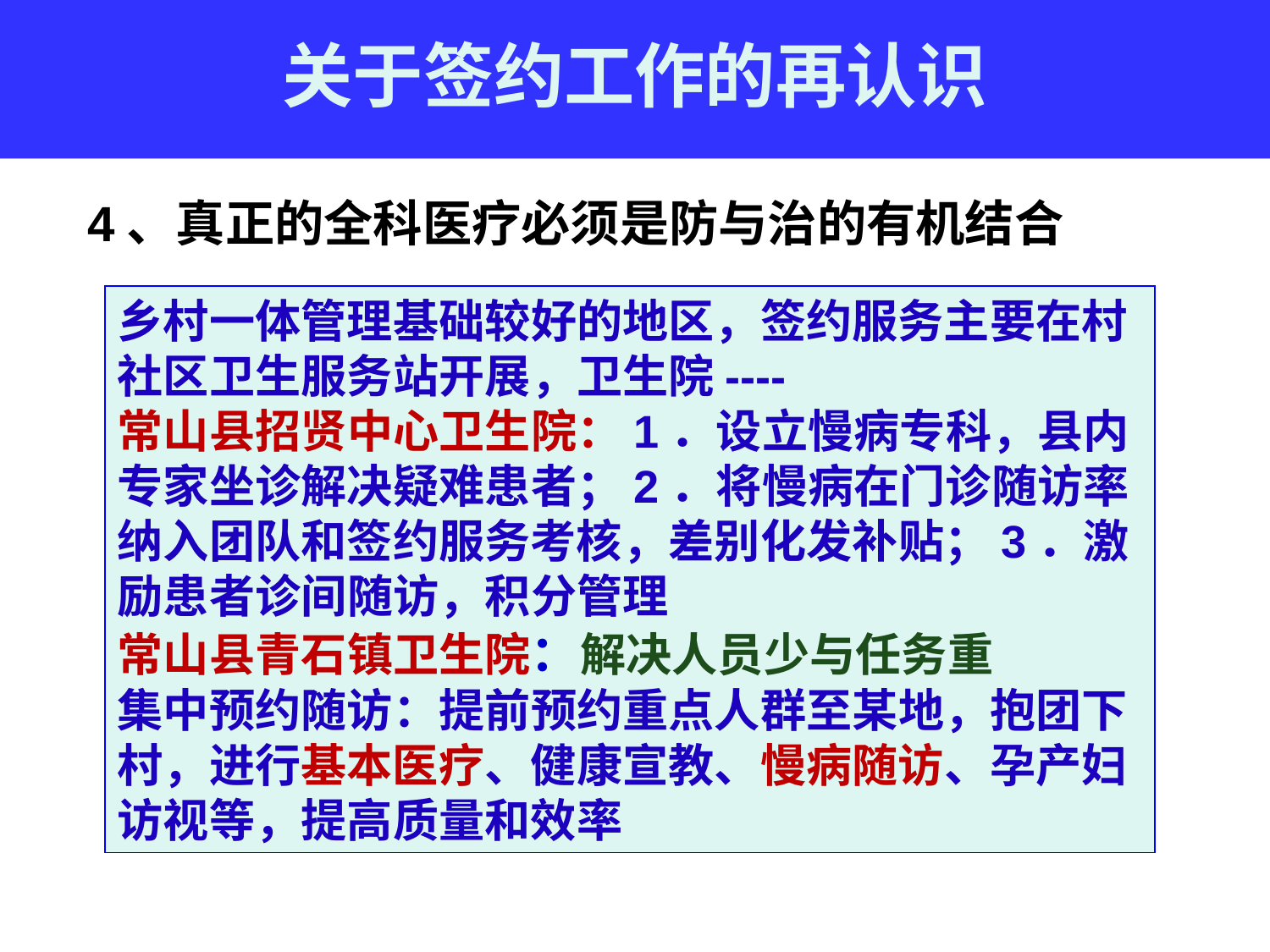

关于签约工作的再认识
4、真正的全科医疗必须是防与治的有机结合
乡村一体管理基础较好的地区，签约服务主要在村社区卫生服务站开展，卫生院----
常山县招贤中心卫生院：1．设立慢病专科，县内专家坐诊解决疑难患者；2．将慢病在门诊随访率纳入团队和签约服务考核，差别化发补贴；3．激励患者诊间随访，积分管理
常山县青石镇卫生院：解决人员少与任务重
集中预约随访：提前预约重点人群至某地，抱团下村，进行基本医疗、健康宣教、慢病随访、孕产妇访视等，提高质量和效率